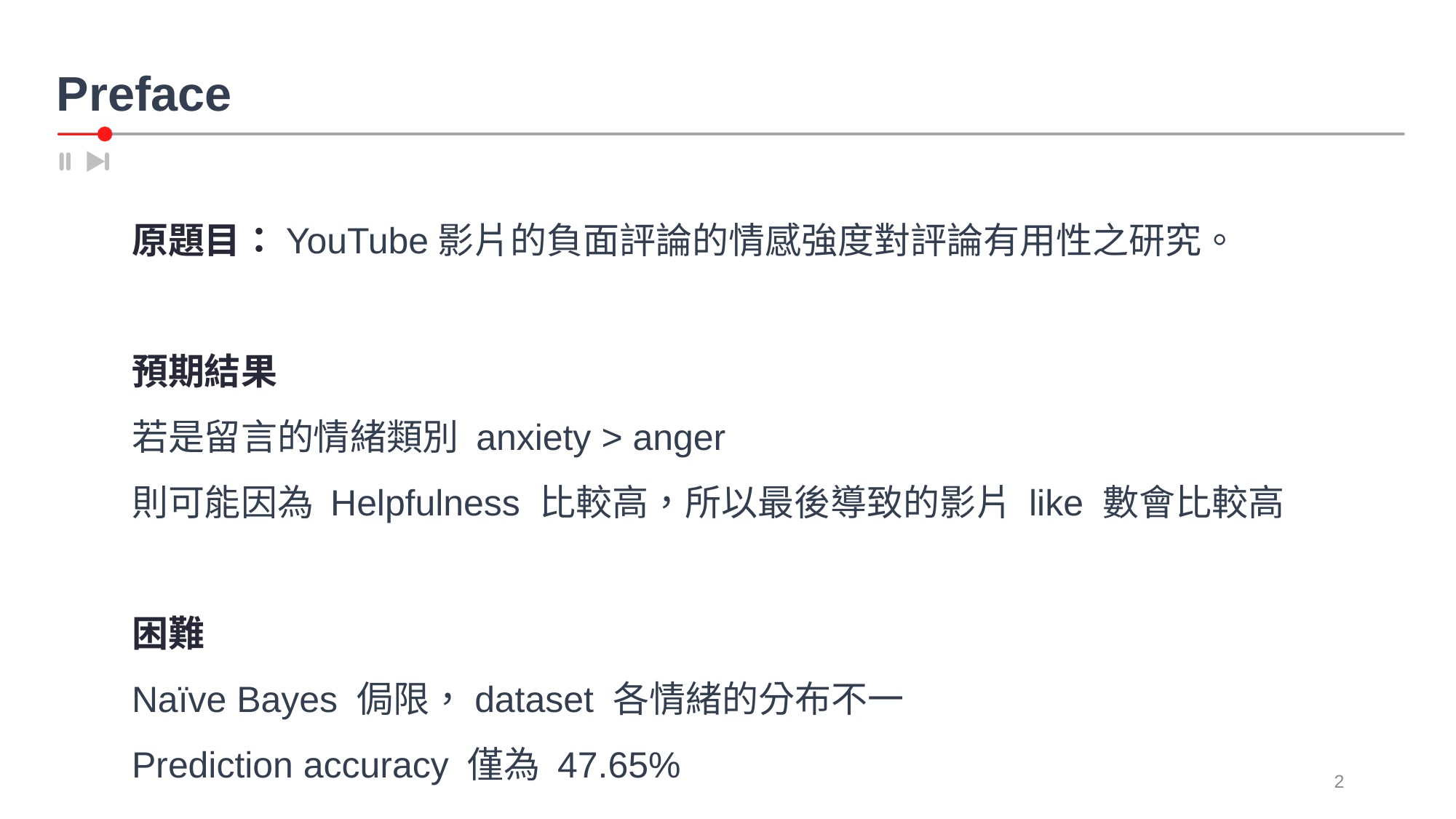

Preface

原題目：YouTube影片的負面評論的情感強度對評論有用性之研究。

預期結果
若是留言的情緒類別 anxiety > anger
則可能因為 Helpfulness 比較高，所以最後導致的影片 like 數會比較高

困難
Naïve Bayes 侷限，dataset 各情緒的分布不一
Prediction accuracy 僅為 47.65%
2